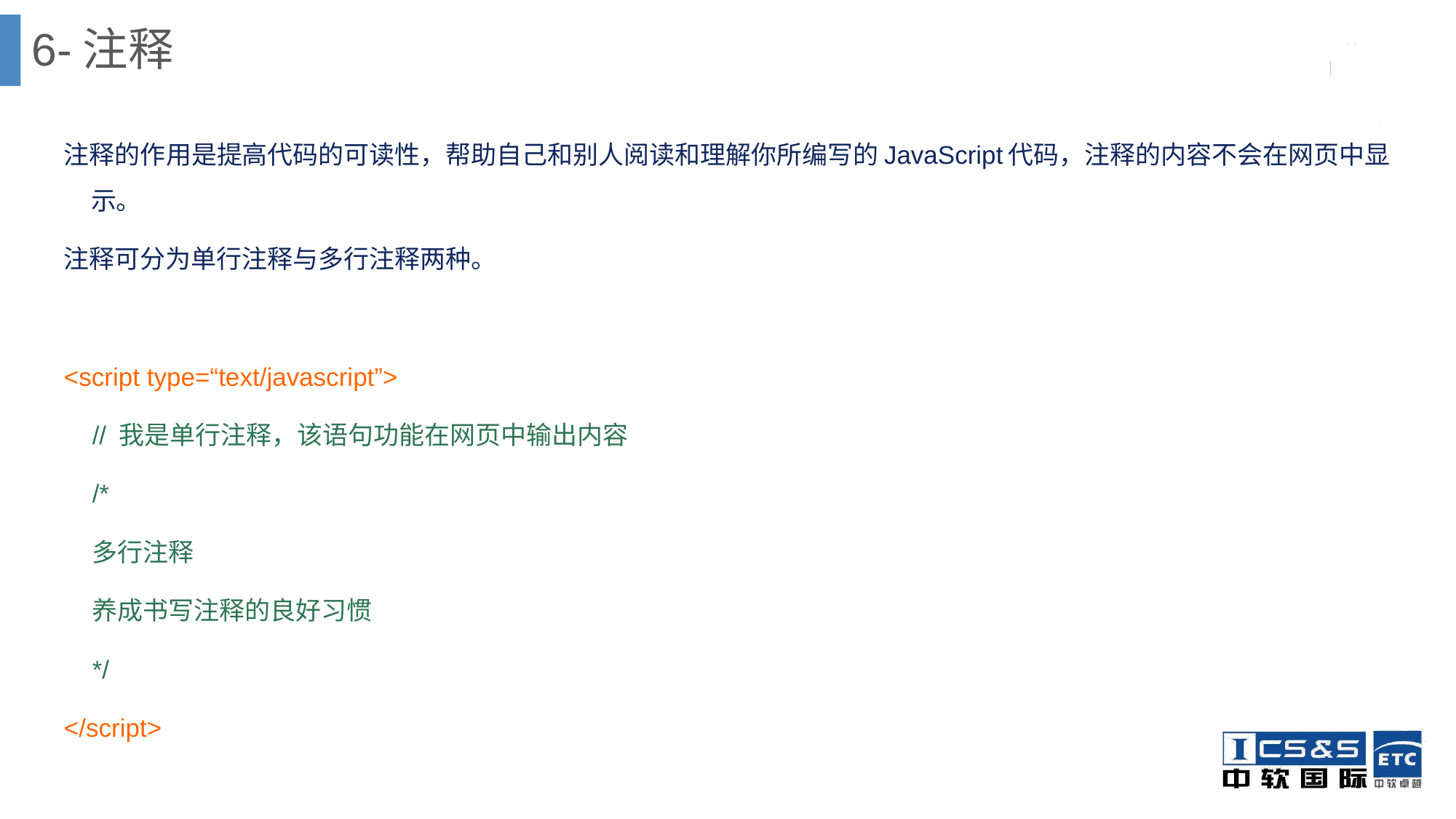

# 6-注释
注释的作用是提高代码的可读性，帮助自己和别人阅读和理解你所编写的JavaScript代码，注释的内容不会在网页中显示。
注释可分为单行注释与多行注释两种。

<script type=“text/javascript”>
    // 我是单行注释，该语句功能在网页中输出内容
    /*
    多行注释
    养成书写注释的良好习惯
    */
</script>